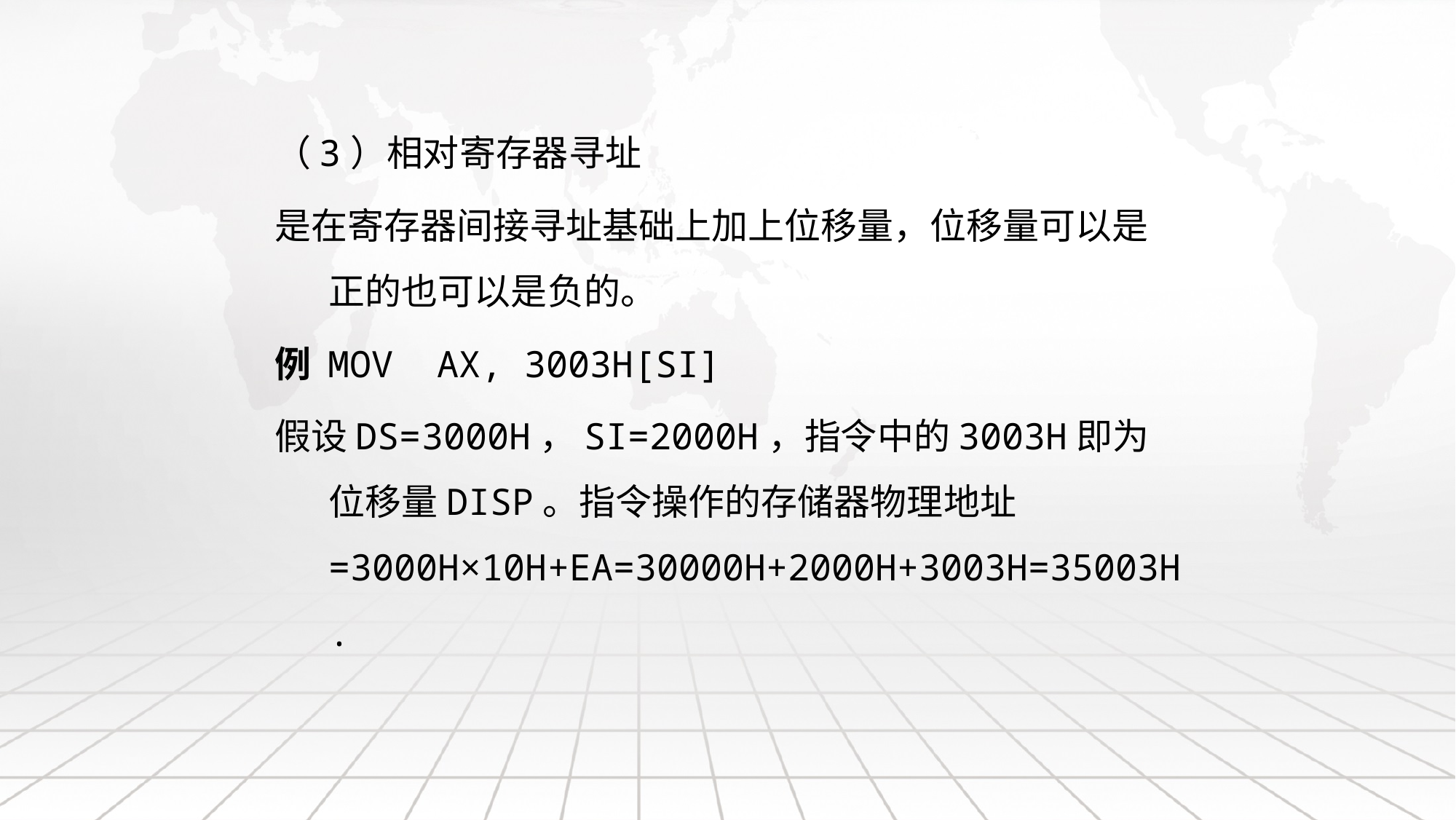

（3）相对寄存器寻址
是在寄存器间接寻址基础上加上位移量，位移量可以是正的也可以是负的。
例 MOV  AX, 3003H[SI]
假设DS=3000H，SI=2000H，指令中的3003H即为位移量DISP。指令操作的存储器物理地址=3000H×10H+EA=30000H+2000H+3003H=35003H.